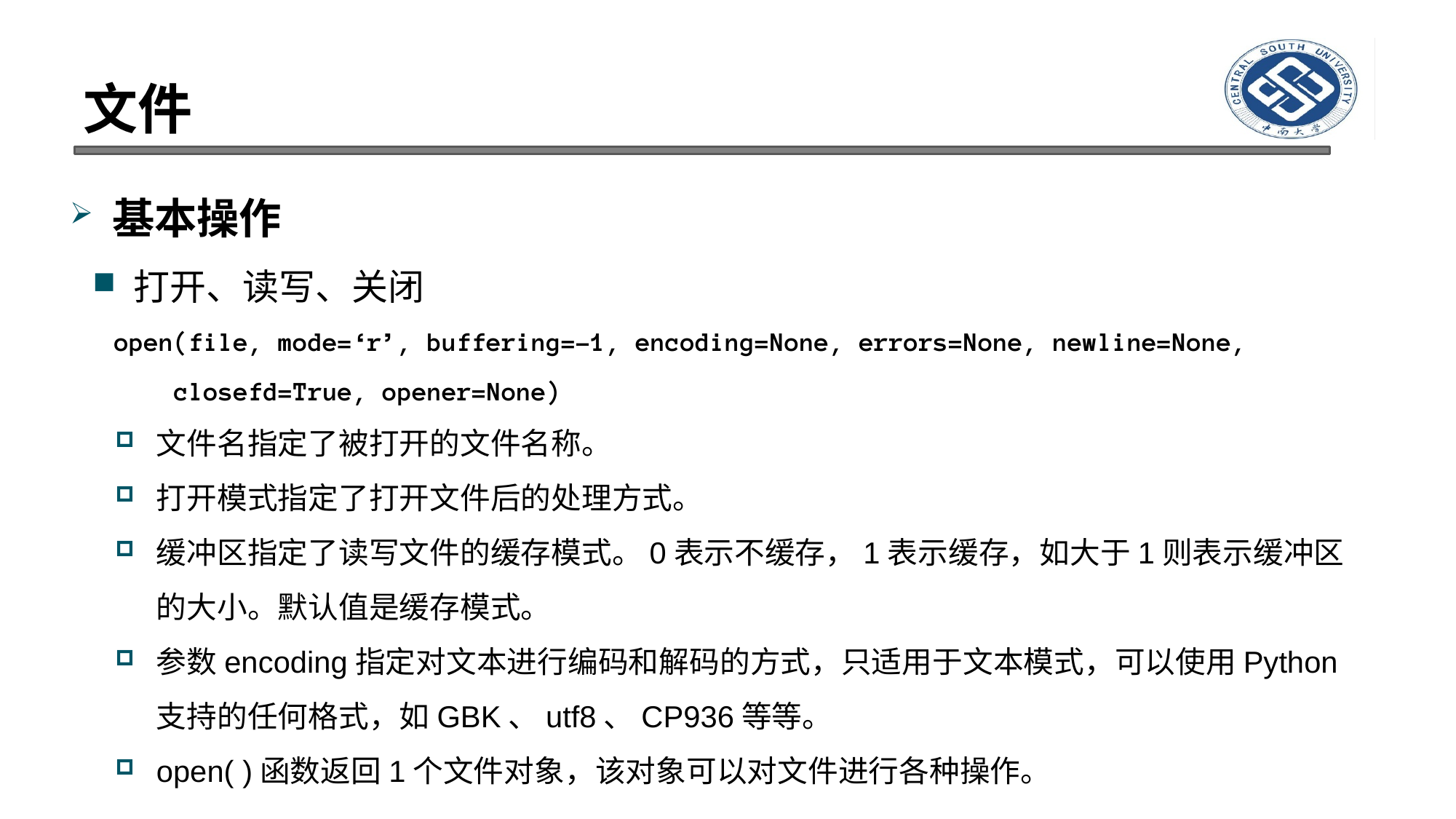

# 文件
基本操作
打开、读写、关闭
   open(file, mode=‘r’, buffering=-1, encoding=None, errors=None, newline=None,
       closefd=True, opener=None)
文件名指定了被打开的文件名称。
打开模式指定了打开文件后的处理方式。
缓冲区指定了读写文件的缓存模式。0表示不缓存，1表示缓存，如大于1则表示缓冲区的大小。默认值是缓存模式。
参数encoding指定对文本进行编码和解码的方式，只适用于文本模式，可以使用Python支持的任何格式，如GBK、utf8、CP936等等。
open( )函数返回1个文件对象，该对象可以对文件进行各种操作。